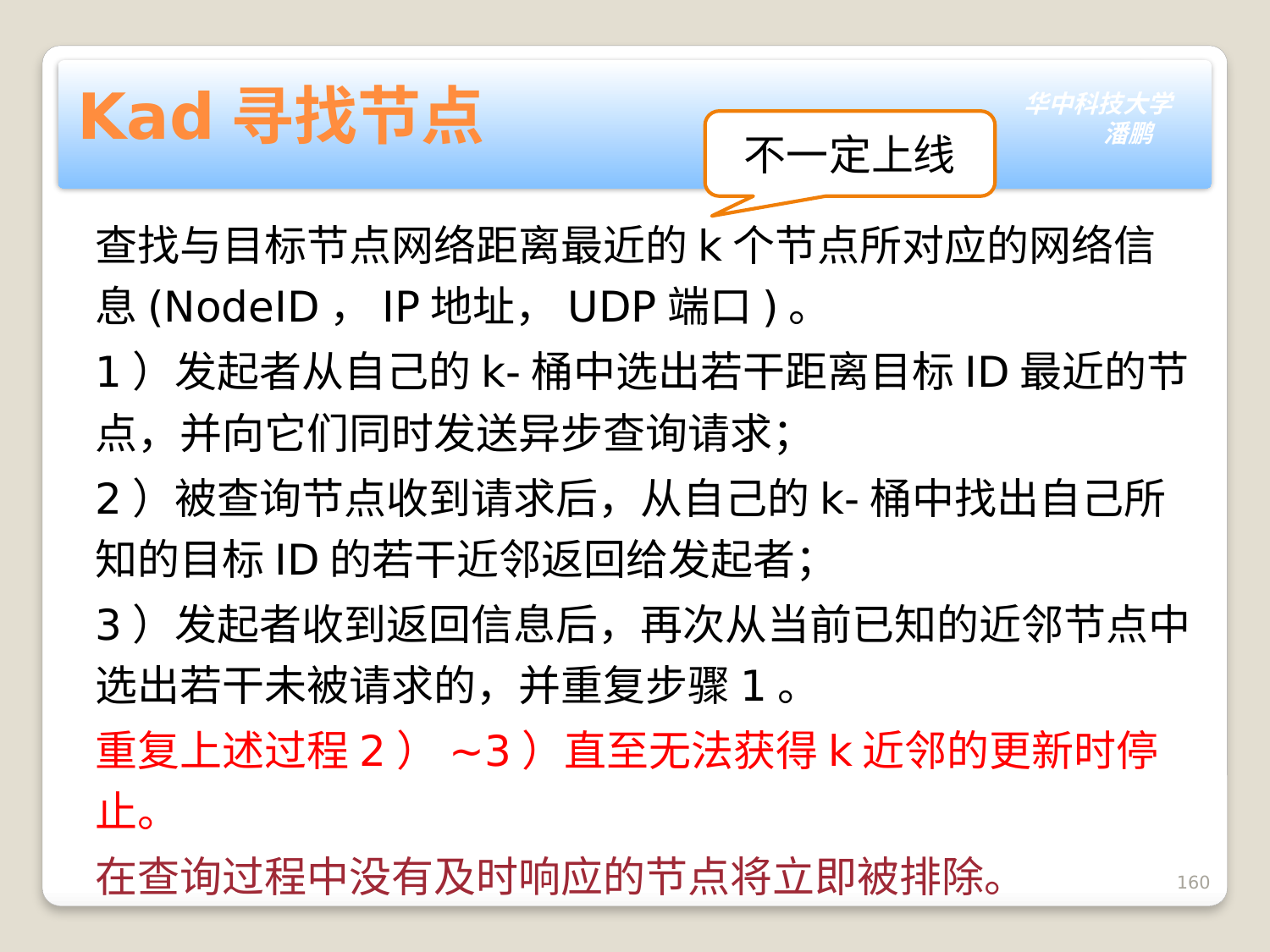

# Kad寻找节点
不一定上线
查找与目标节点网络距离最近的k个节点所对应的网络信息(NodeID，IP地址，UDP端口)。
1）发起者从自己的k-桶中选出若干距离目标ID最近的节点，并向它们同时发送异步查询请求；
2）被查询节点收到请求后，从自己的k-桶中找出自己所知的目标ID的若干近邻返回给发起者；
3）发起者收到返回信息后，再次从当前已知的近邻节点中选出若干未被请求的，并重复步骤1。
重复上述过程2）~3）直至无法获得k近邻的更新时停止。
在查询过程中没有及时响应的节点将立即被排除。
160